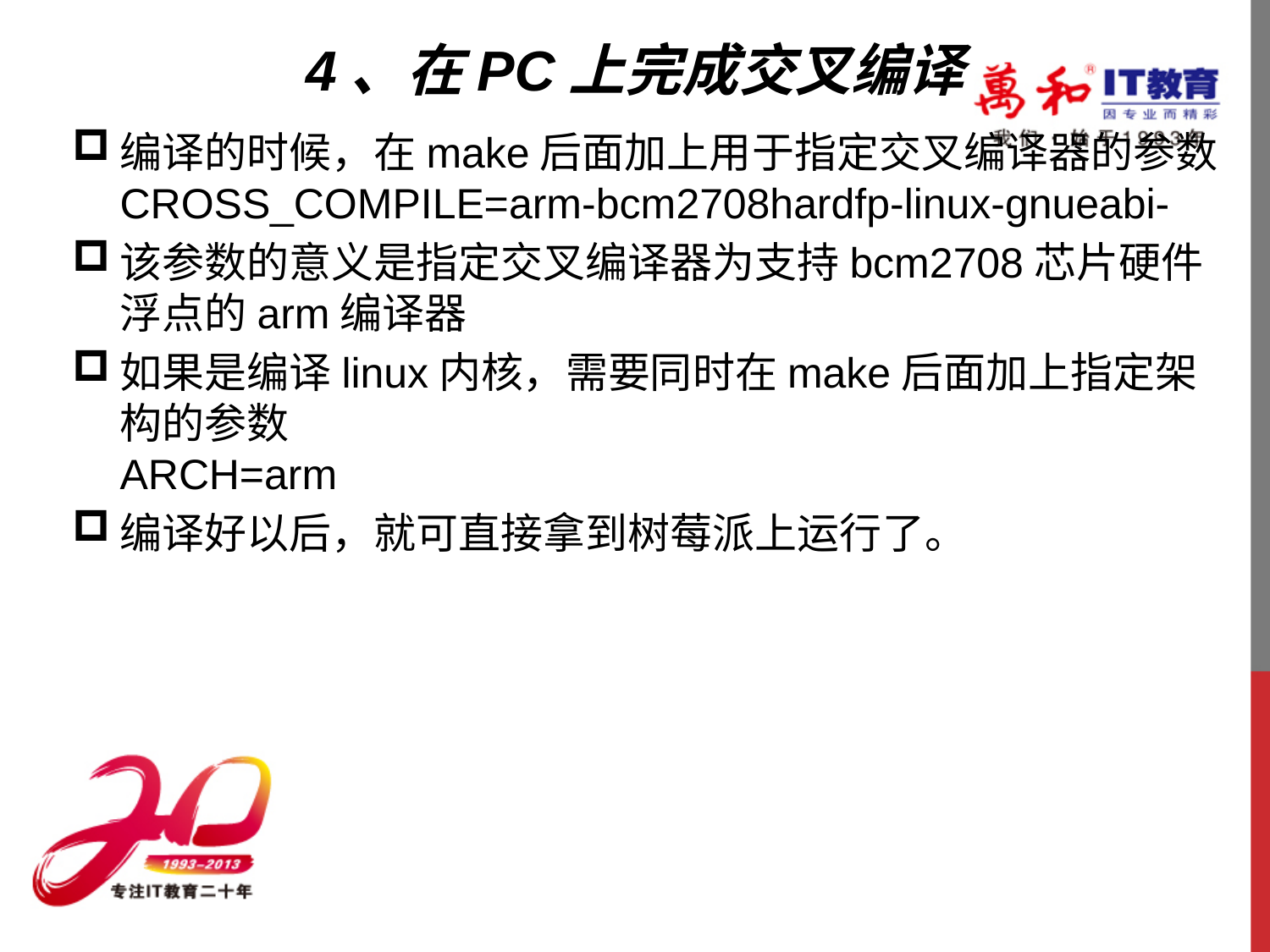

# 4、在PC上完成交叉编译
编译的时候，在make后面加上用于指定交叉编译器的参数CROSS_COMPILE=arm-bcm2708hardfp-linux-gnueabi-
该参数的意义是指定交叉编译器为支持bcm2708芯片硬件浮点的arm编译器
如果是编译linux内核，需要同时在make后面加上指定架构的参数
ARCH=arm
编译好以后，就可直接拿到树莓派上运行了。